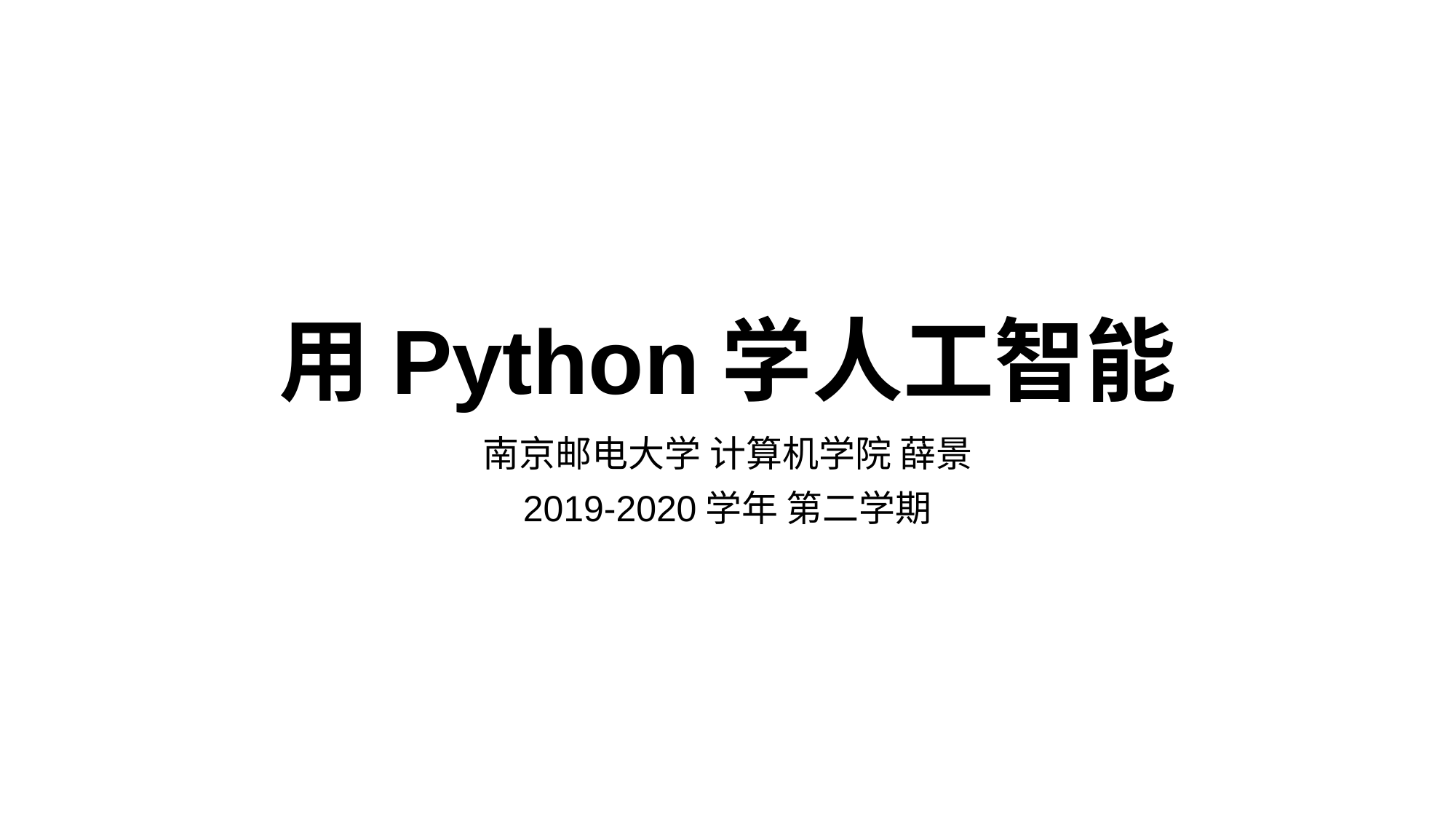

# 用Python学人工智能
南京邮电大学 计算机学院 薛景
2019-2020学年 第二学期